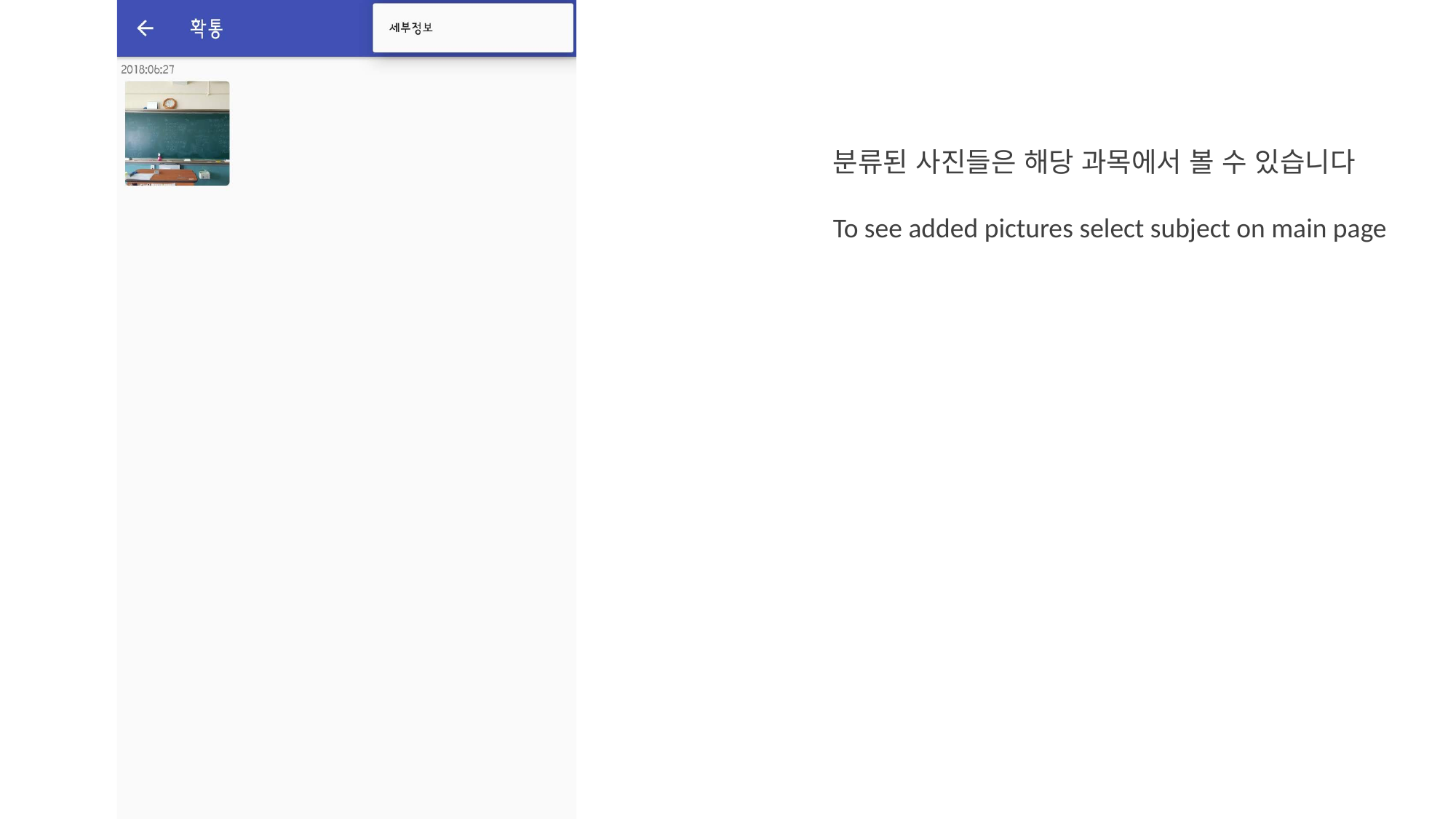

분류된 사진들은 해당 과목에서 볼 수 있습니다

To see added pictures select subject on main page